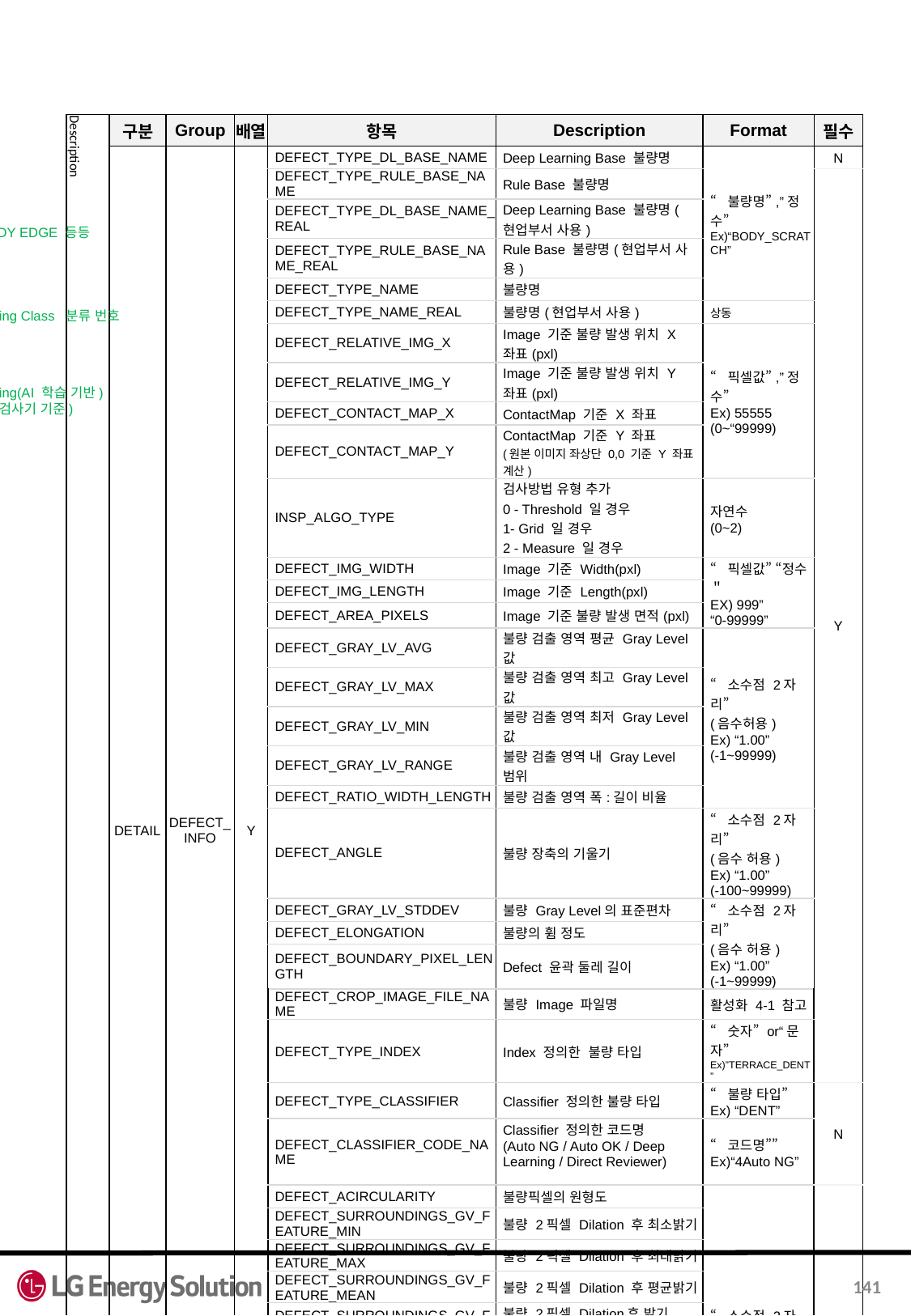

| Description | 구분 | Group | 배열 | 항목 | Description | Format | 필수 |
| --- | --- | --- | --- | --- | --- | --- | --- |
|  | DETAIL | DEFECT\_ INFO | Y | DEFECT\_TYPE\_DL\_BASE\_NAME | Deep Learning Base 불량명 | “불량명”,”정수” Ex)“BODY\_SCRATCH” | N |
|  |  |  |  | DEFECT\_TYPE\_RULE\_BASE\_NAME | Rule Base 불량명 |  | Y |
|  |  |  |  | DEFECT\_TYPE\_DL\_BASE\_NAME\_REAL | Deep Learning Base 불량명(현업부서 사용) |  |  |
|  |  |  |  | DEFECT\_TYPE\_RULE\_BASE\_NAME\_REAL | Rule Base 불량명(현업부서 사용) |  |  |
|  |  |  |  | DEFECT\_TYPE\_NAME | 불량명 |  |  |
|  |  |  |  | DEFECT\_TYPE\_NAME\_REAL | 불량명(현업부서 사용) | 상동 |  |
|  |  |  |  | DEFECT\_RELATIVE\_IMG\_X | Image 기준 불량 발생 위치 X 좌표(pxl) | “픽셀값”,”정수” Ex) 55555 (0~“99999) |  |
|  |  |  |  | DEFECT\_RELATIVE\_IMG\_Y | Image 기준 불량 발생 위치 Y 좌표(pxl) |  |  |
|  |  |  |  | DEFECT\_CONTACT\_MAP\_X | ContactMap 기준 X 좌표 |  |  |
|  |  |  |  | DEFECT\_CONTACT\_MAP\_Y | ContactMap 기준 Y 좌표 (원본 이미지 좌상단 0,0 기준 Y 좌표 계산) |  |  |
|  |  |  |  | INSP\_ALGO\_TYPE | 검사방법 유형 추가 0 - Threshold 일 경우 1- Grid 일 경우 2 - Measure 일 경우 | 자연수 (0~2) |  |
|  |  |  |  | DEFECT\_IMG\_WIDTH | Image 기준 Width(pxl) | “픽셀값” “정수＂ EX) 999” “0-99999” |  |
|  |  |  |  | DEFECT\_IMG\_LENGTH | Image 기준 Length(pxl) |  |  |
|  |  |  |  | DEFECT\_AREA\_PIXELS | Image 기준 불량 발생 면적(pxl) |  |  |
|  |  |  |  | DEFECT\_GRAY\_LV\_AVG | 불량 검출 영역 평균 Gray Level 값 | “소수점 2자리” (음수허용) Ex) “1.00” (-1~99999) |  |
|  |  |  |  | DEFECT\_GRAY\_LV\_MAX | 불량 검출 영역 최고 Gray Level 값 |  |  |
|  |  |  |  | DEFECT\_GRAY\_LV\_MIN | 불량 검출 영역 최저 Gray Level 값 |  |  |
|  |  |  |  | DEFECT\_GRAY\_LV\_RANGE | 불량 검출 영역 내 Gray Level 범위 |  |  |
|  |  |  |  | DEFECT\_RATIO\_WIDTH\_LENGTH | 불량 검출 영역 폭:길이 비율 |  |  |
|  |  |  |  | DEFECT\_ANGLE | 불량 장축의 기울기 | “소수점 2자리” (음수 허용) Ex) “1.00” (-100~99999) |  |
|  |  |  |  | DEFECT\_GRAY\_LV\_STDDEV | 불량 Gray Level의 표준편차 | “소수점 2자리” (음수 허용) Ex) “1.00” (-1~99999) |  |
|  |  |  |  | DEFECT\_ELONGATION | 불량의 휨 정도 |  |  |
|  |  |  |  | DEFECT\_BOUNDARY\_PIXEL\_LENGTH | Defect 윤곽 둘레 길이 |  |  |
|  |  |  |  | DEFECT\_CROP\_IMAGE\_FILE\_NAME | 불량 Image 파일명 | 활성화 4-1 참고 |  |
|  |  |  |  | DEFECT\_TYPE\_INDEX | Index 정의한 불량 타입 | “숫자” or“문자” Ex)”TERRACE\_DENT” |  |
|  |  |  |  | DEFECT\_TYPE\_CLASSIFIER | Classifier 정의한 불량 타입 | “불량 타입” Ex) “DENT” | N |
|  |  |  |  | DEFECT\_CLASSIFIER\_CODE\_NAME | Classifier 정의한 코드명 (Auto NG / Auto OK / Deep Learning / Direct Reviewer) | “코드명”” Ex)“4Auto NG” |  |
|  |  |  |  | DEFECT\_ACIRCULARITY | 불량픽셀의 원형도 | “소수점 2자리” (음수값 허용) Ex) “1.00” (-1~99999) | Y |
|  |  |  |  | DEFECT\_SURROUNDINGS\_GV\_FEATURE\_MIN | 불량 2픽셀 Dilation 후 최소밝기 |  |  |
|  |  |  |  | DEFECT\_SURROUNDINGS\_GV\_FEATURE\_MAX | 불량 2픽셀 Dilation 후 최대밝기 |  |  |
|  |  |  |  | DEFECT\_SURROUNDINGS\_GV\_FEATURE\_MEAN | 불량 2픽셀 Dilation 후 평균밝기 |  |  |
|  |  |  |  | DEFECT\_SURROUNDINGS\_GV\_FEATURE\_STD | 불량 2픽셀 Dilation후 밝기 표준편차 |  |  |
|  |  |  |  | DEFECT\_CURROUNDINGS\_GV\_FEATURE\_MIN\_AREA | 불량픽셀의 최소밝기 나누기 면적 |  |  |
|  |  |  |  | DEFECT\_CURROUNDINGS\_GV\_FEATURE\_MAX\_MIN\_GAP | 불량픽셀의 최대밝기-최소밝기 |  |  |
|  |  |  |  | DEFECT\_FREF\_IMAGE\_POS\_AVG | 불량 픽셀의 참조영상 밝기 평균 |  |  |
|  |  |  |  | DEFECT\_FREF\_IMAGE\_POS\_MIN | 불량 픽셀의 참조영상 최소 밝기 |  |  |
|  |  |  |  | DEFECT\_FREF\_IMAGE\_POS\_MAX | 불량 픽셀의 참조영상 최대 밝기 |  |  |
BODY, BODY EDGE 등등
Deep Learning Class  분류 번호
Deep Learning(AI 학습 기반)
Rule Base(검사기 기준)
141